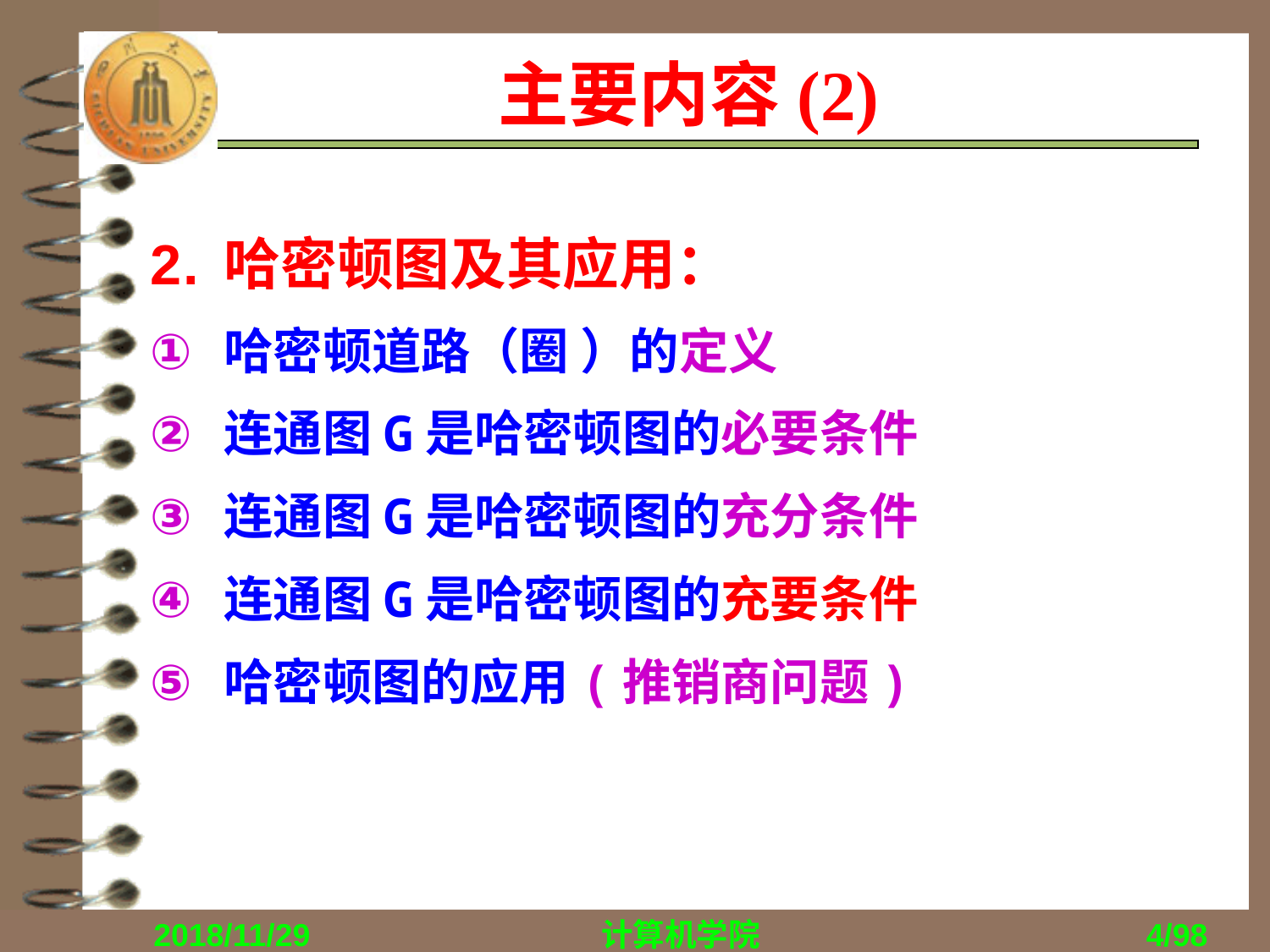

# 主要内容(2)
哈密顿图及其应用：
哈密顿道路（圈 ）的定义
连通图G是哈密顿图的必要条件
连通图G是哈密顿图的充分条件
连通图G是哈密顿图的充要条件
哈密顿图的应用(推销商问题)
2018/11/29
计算机学院
4/98